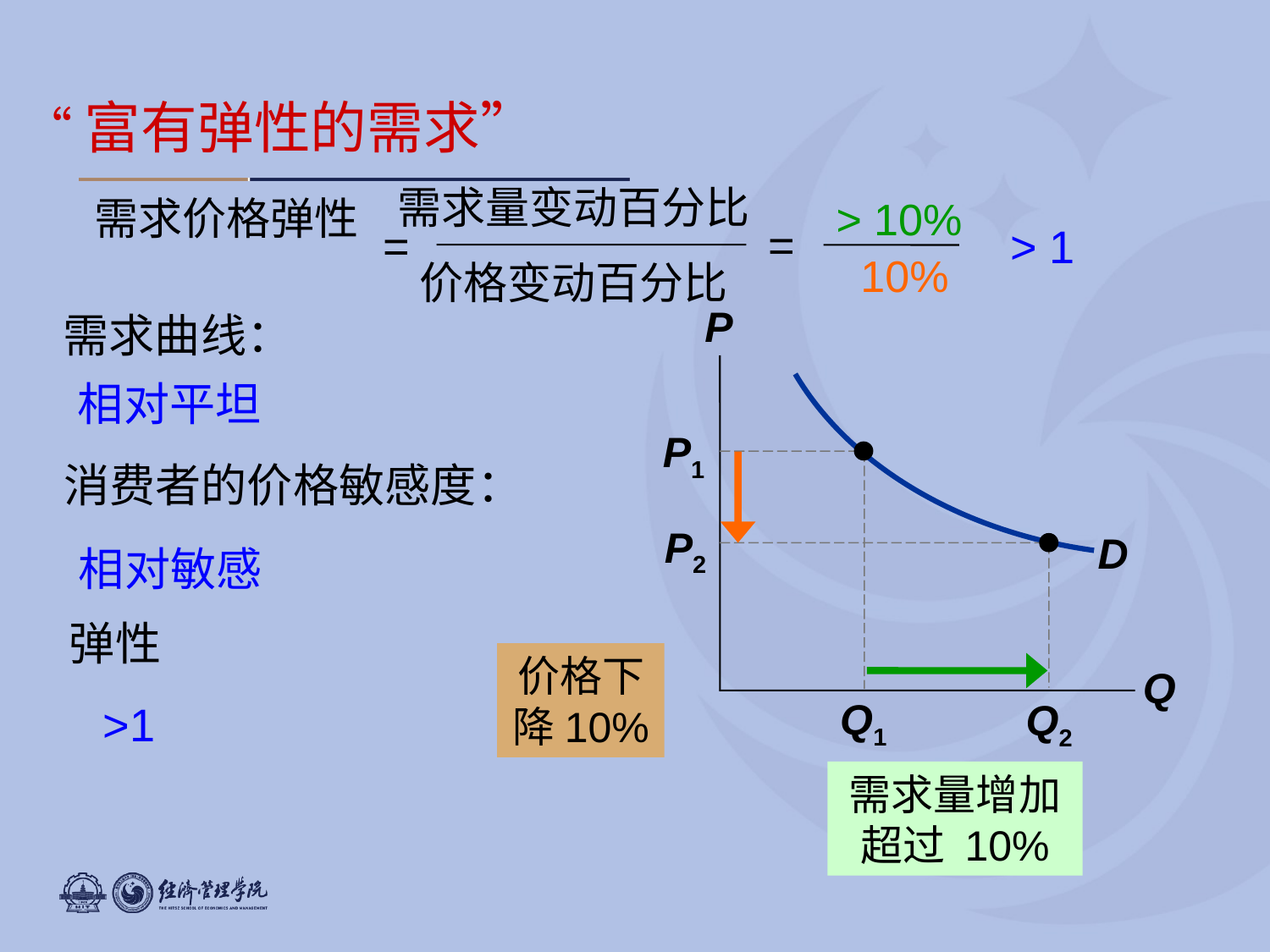

0
“富有弹性的需求”
需求量变动百分比
价格变动百分比
需求价格弹性
=
=

> 10%
> 1
10%

D
P

Q
需求曲线：
相对平坦
P1

Q1
消费者的价格敏感度：

P2

相对敏感

Q2

弹性
价格下降10%
>1
需求量增加超过 10%